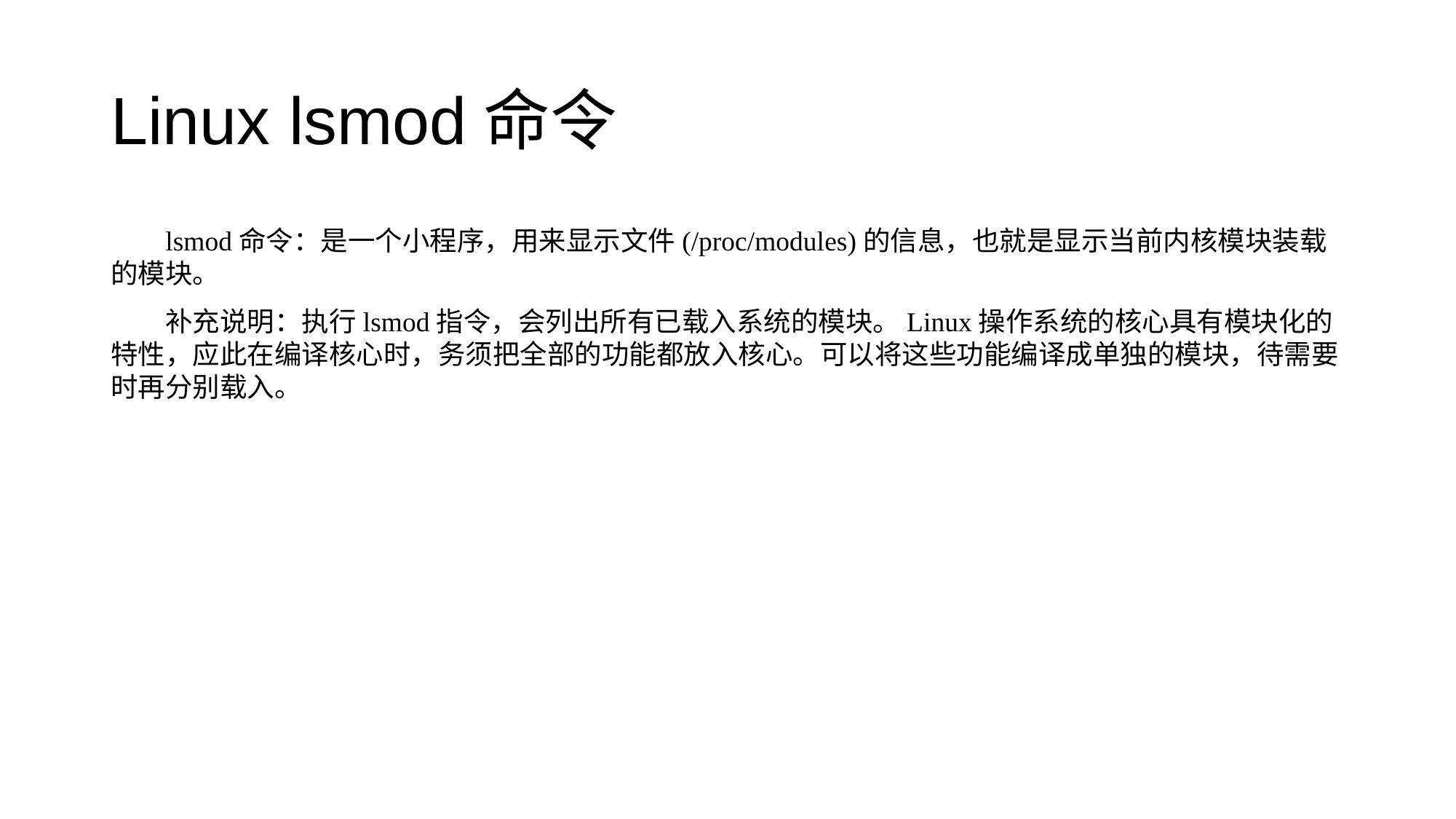

# Linux lsmod命令
lsmod命令：是一个小程序，用来显示文件(/proc/modules)的信息，也就是显示当前内核模块装载的模块。
补充说明：执行lsmod指令，会列出所有已载入系统的模块。Linux操作系统的核心具有模块化的特性，应此在编译核心时，务须把全部的功能都放入核心。可以将这些功能编译成单独的模块，待需要时再分别载入。